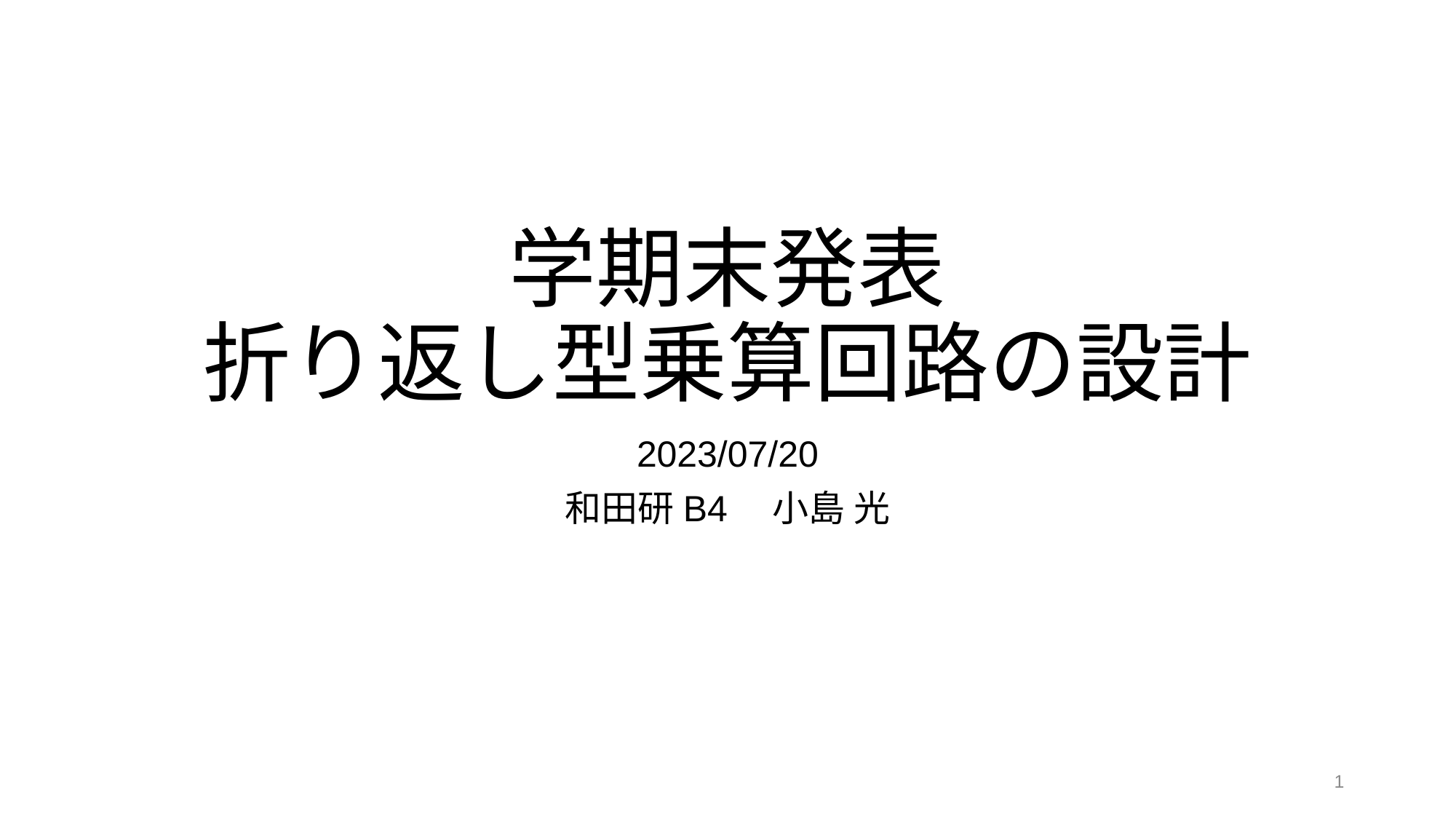

# 学期末発表 折り返し型乗算回路の設計
2023/07/20
和田研B4　小島 光
1